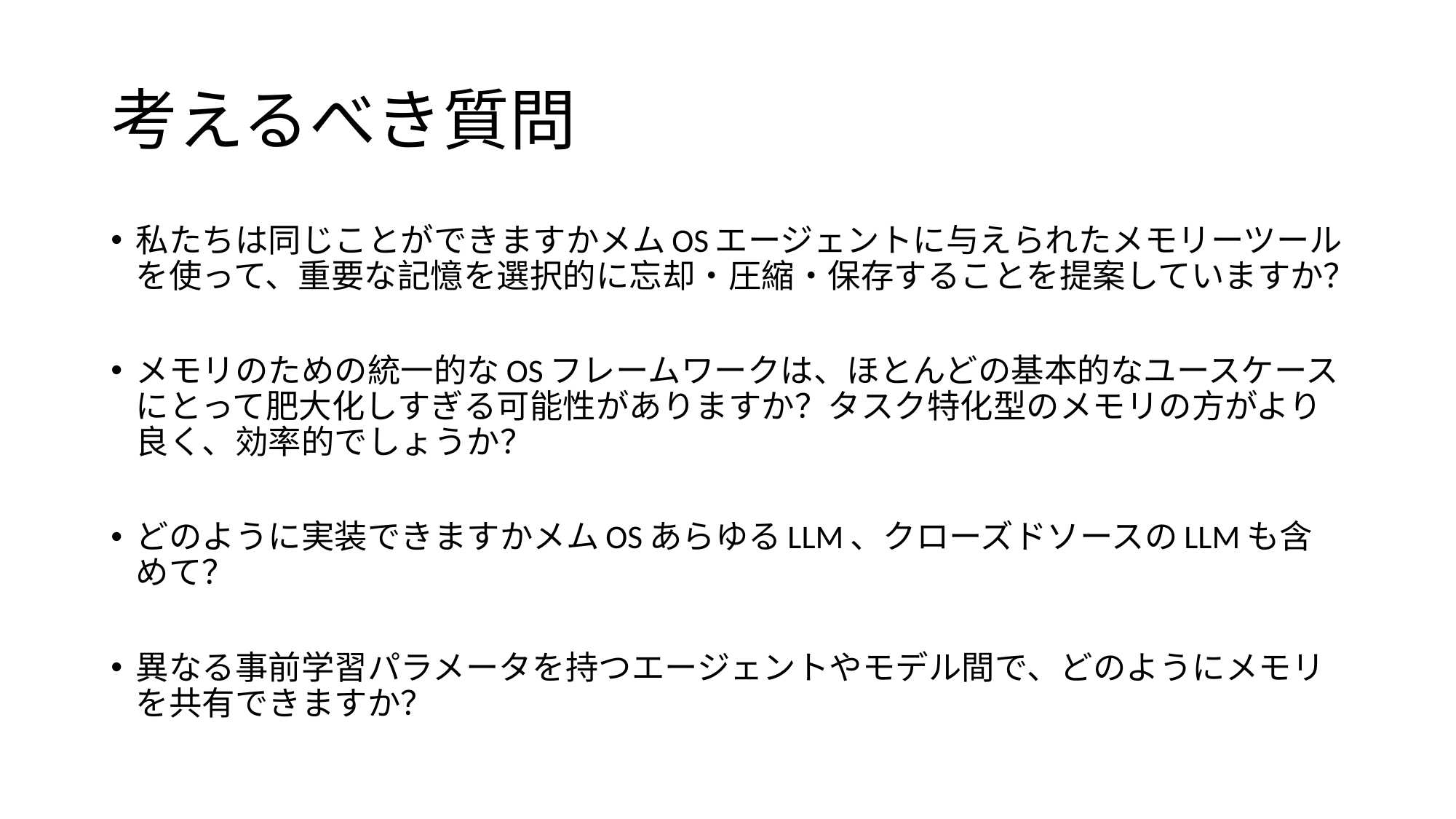

# 考えるべき質問
私たちは同じことができますかメムOSエージェントに与えられたメモリーツールを使って、重要な記憶を選択的に忘却・圧縮・保存することを提案していますか？

メモリのための統一的なOSフレームワークは、ほとんどの基本的なユースケースにとって肥大化しすぎる可能性がありますか？タスク特化型のメモリの方がより良く、効率的でしょうか？

どのように実装できますかメムOSあらゆるLLM、クローズドソースのLLMも含めて？

異なる事前学習パラメータを持つエージェントやモデル間で、どのようにメモリを共有できますか？